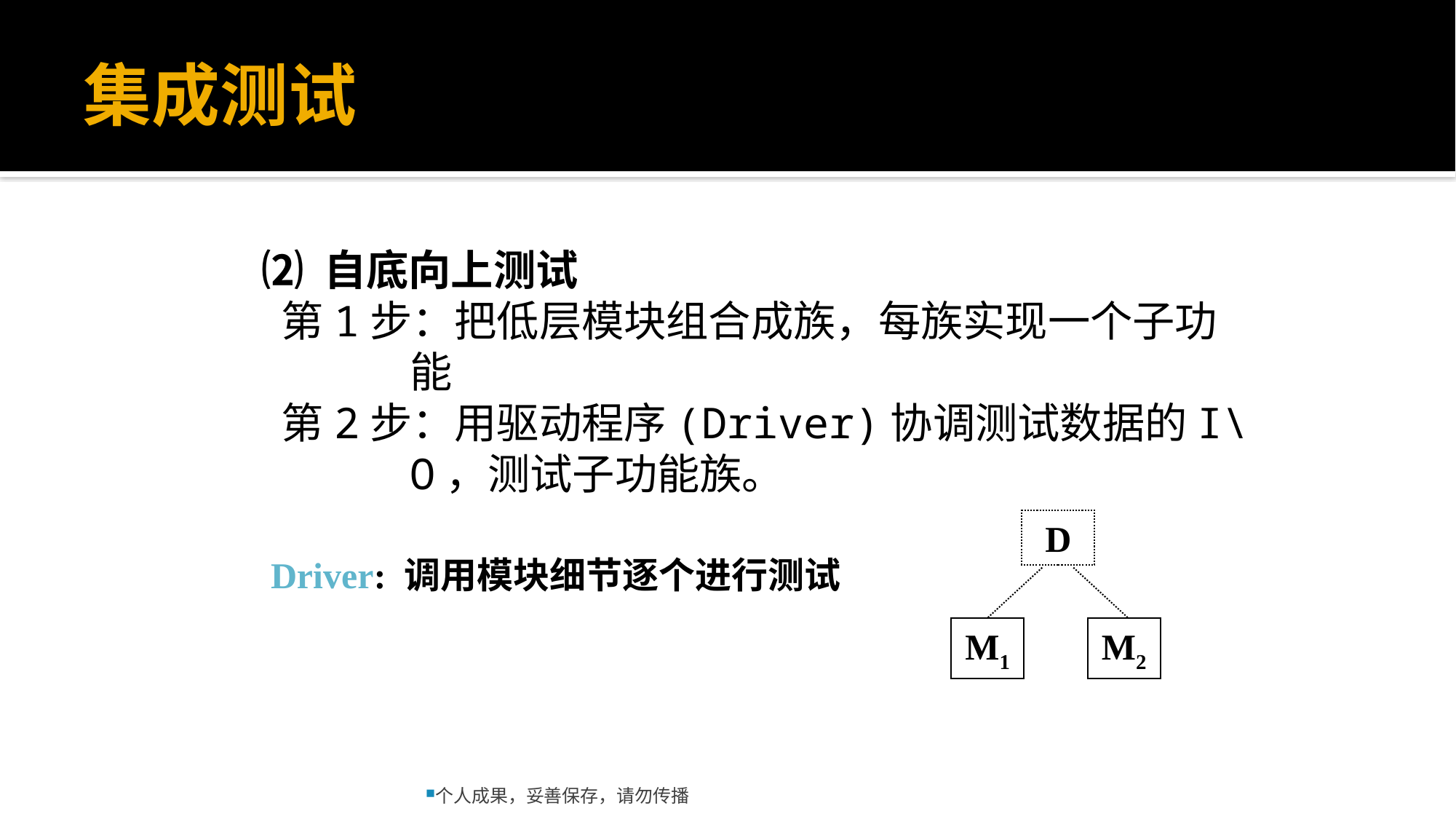

# 集成测试
⑵ 自底向上测试
 第1步：把低层模块组合成族，每族实现一个子功能
 第2步：用驱动程序(Driver)协调测试数据的I\O，测试子功能族。

D

M1
M2
Driver: 调用模块细节逐个进行测试
个人成果，妥善保存，请勿传播